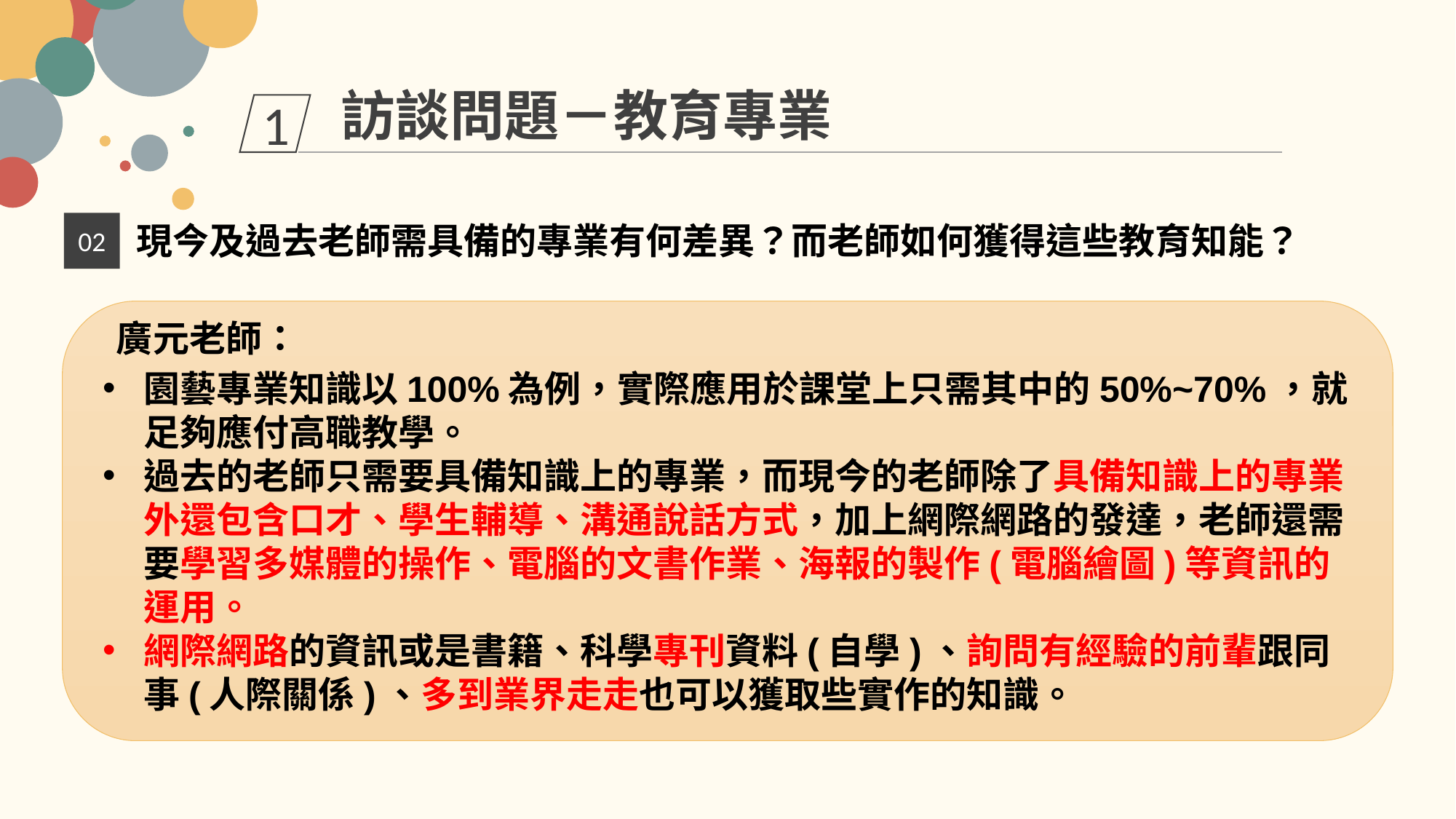

訪談問題－教育專業
1
現今及過去老師需具備的專業有何差異？而老師如何獲得這些教育知能？
02

廣元老師：
園藝專業知識以100%為例，實際應用於課堂上只需其中的50%~70%，就足夠應付高職教學。
過去的老師只需要具備知識上的專業，而現今的老師除了具備知識上的專業外還包含口才、學生輔導、溝通說話方式，加上網際網路的發達，老師還需要學習多媒體的操作、電腦的文書作業、海報的製作(電腦繪圖)等資訊的運用。
網際網路的資訊或是書籍、科學專刊資料(自學)、詢問有經驗的前輩跟同事(人際關係)、多到業界走走也可以獲取些實作的知識。